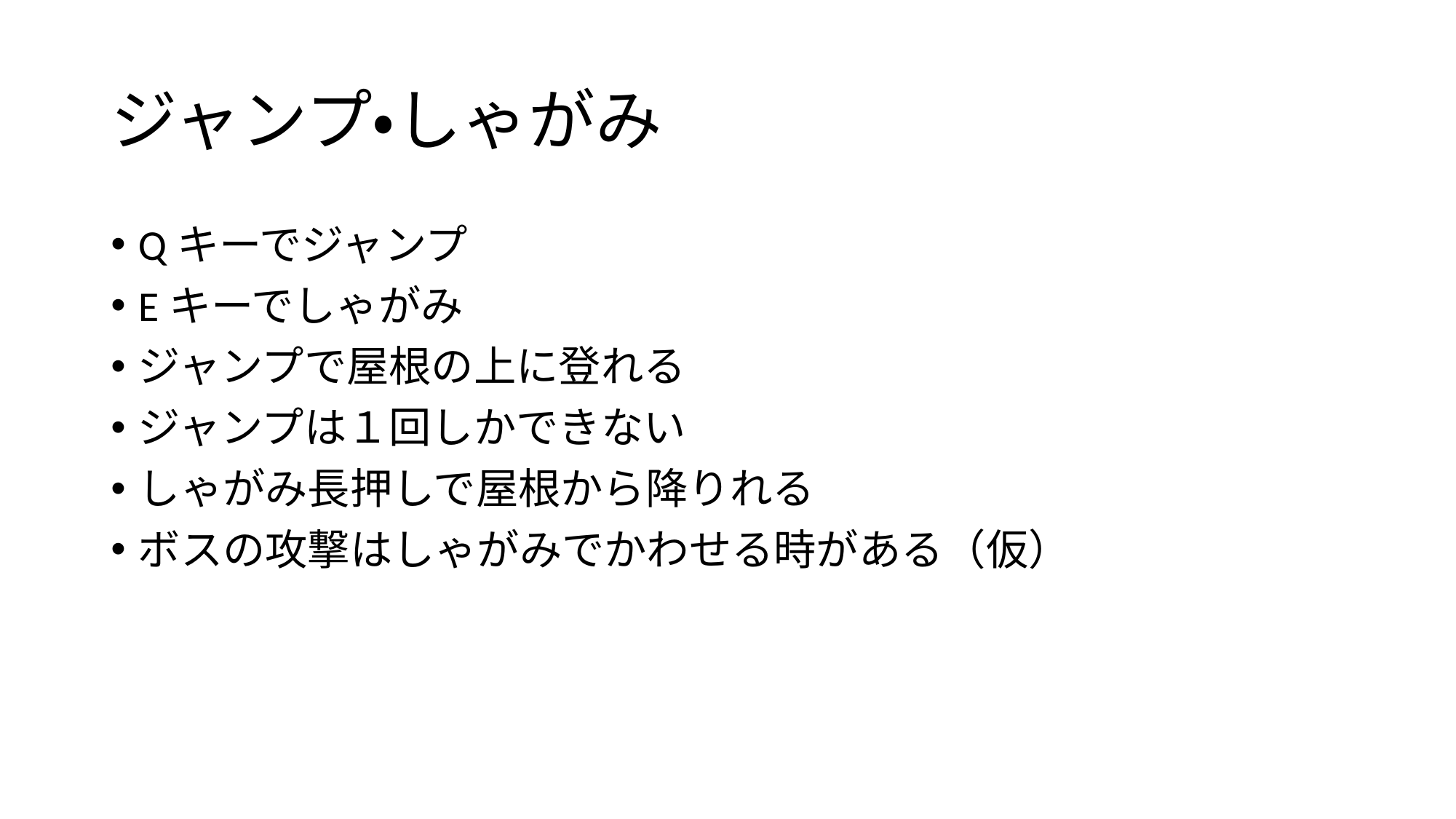

# ジャンプ・しゃがみ
Qキーでジャンプ
Eキーでしゃがみ
ジャンプで屋根の上に登れる
ジャンプは１回しかできない
しゃがみ長押しで屋根から降りれる
ボスの攻撃はしゃがみでかわせる時がある（仮）